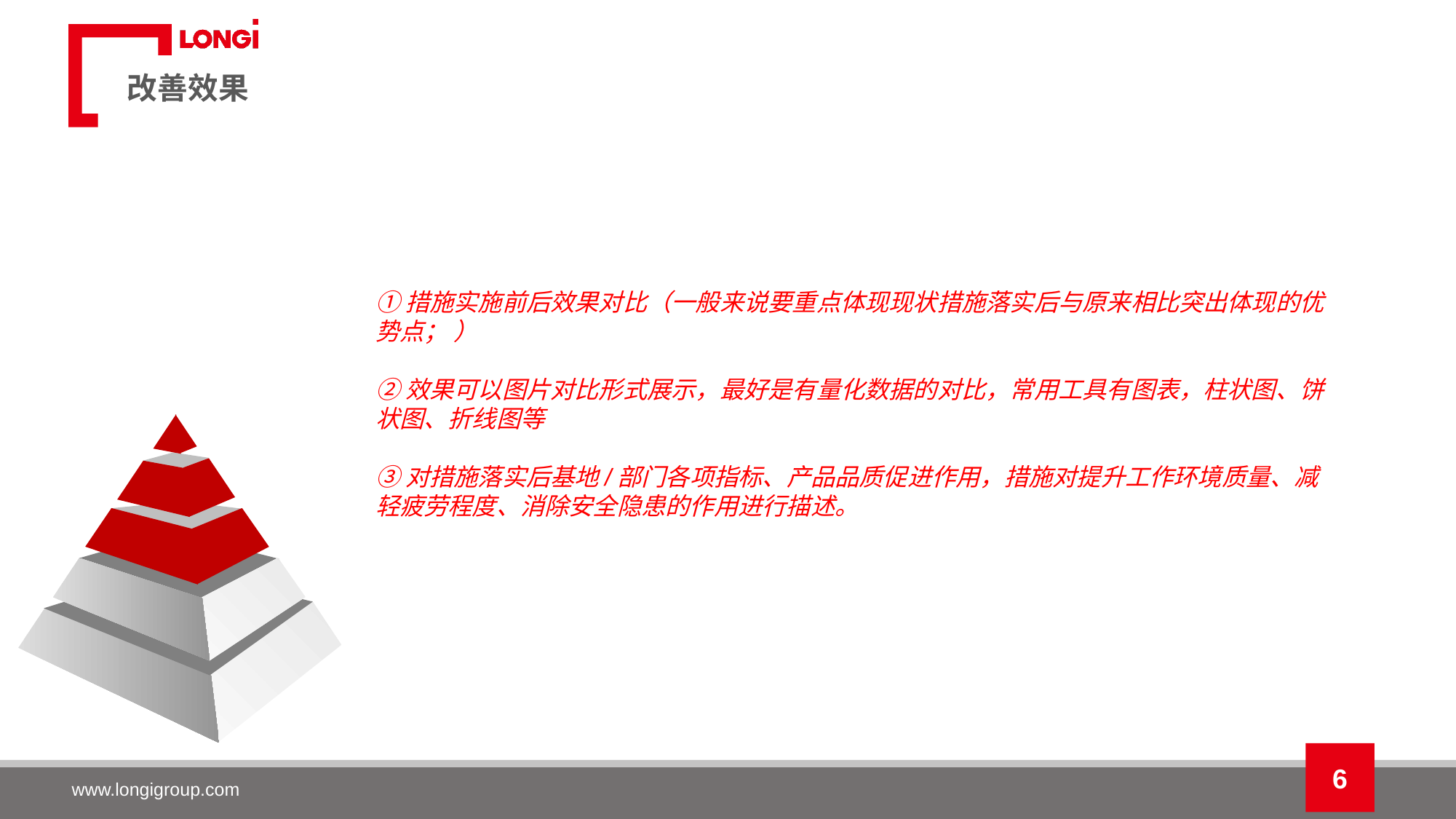

改善效果

①措施实施前后效果对比（一般来说要重点体现现状措施落实后与原来相比突出体现的优势点； ）

②效果可以图片对比形式展示，最好是有量化数据的对比，常用工具有图表，柱状图、饼状图、折线图等

③对措施落实后基地/部门各项指标、产品品质促进作用，措施对提升工作环境质量、减轻疲劳程度、消除安全隐患的作用进行描述。